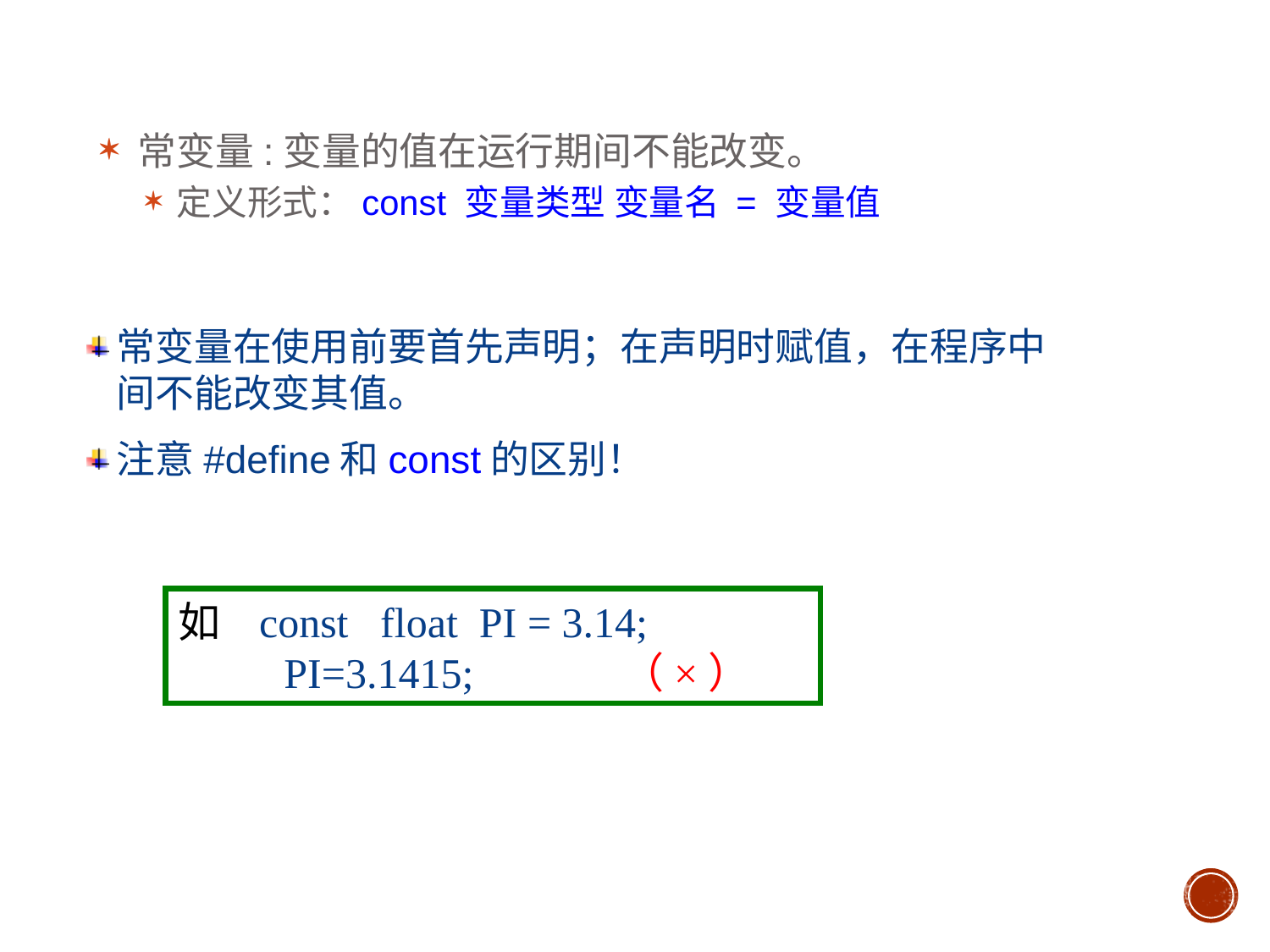

常变量:变量的值在运行期间不能改变。
定义形式：const 变量类型 变量名 = 变量值

常变量在使用前要首先声明；在声明时赋值，在程序中间不能改变其值。
注意#define和const的区别！
如   const   float  PI = 3.14;
          PI=3.1415;             （×）

30